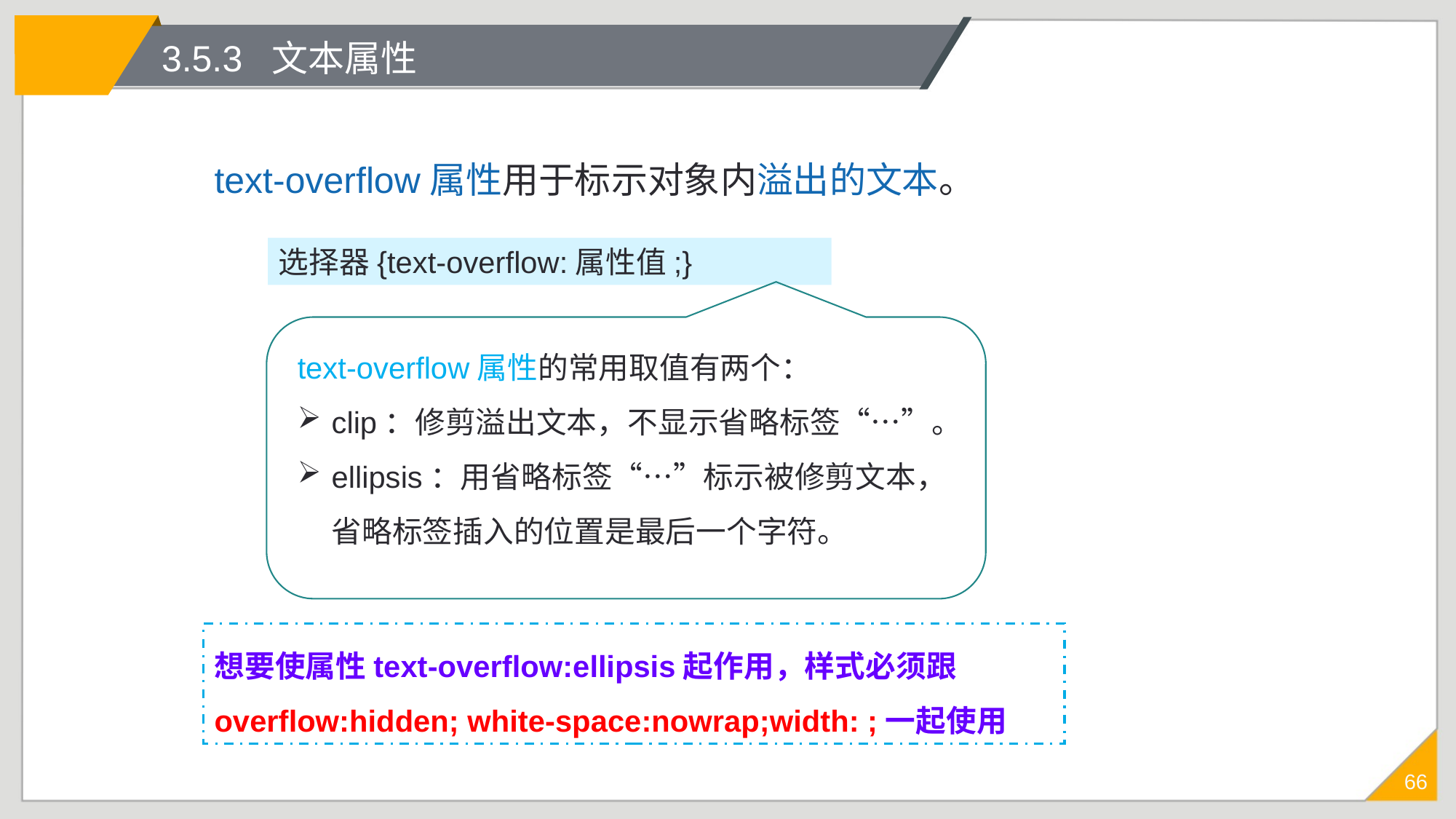

# 3.5.3  文本属性
text-overflow属性用于标示对象内溢出的文本。
选择器{text-overflow:属性值;}

text-overflow属性的常用取值有两个：
clip：修剪溢出文本，不显示省略标签“…”。
ellipsis：用省略标签“…”标示被修剪文本，省略标签插入的位置是最后一个字符。

想要使属性text-overflow:ellipsis起作用，样式必须跟
overflow:hidden; white-space:nowrap;width: ;一起使用